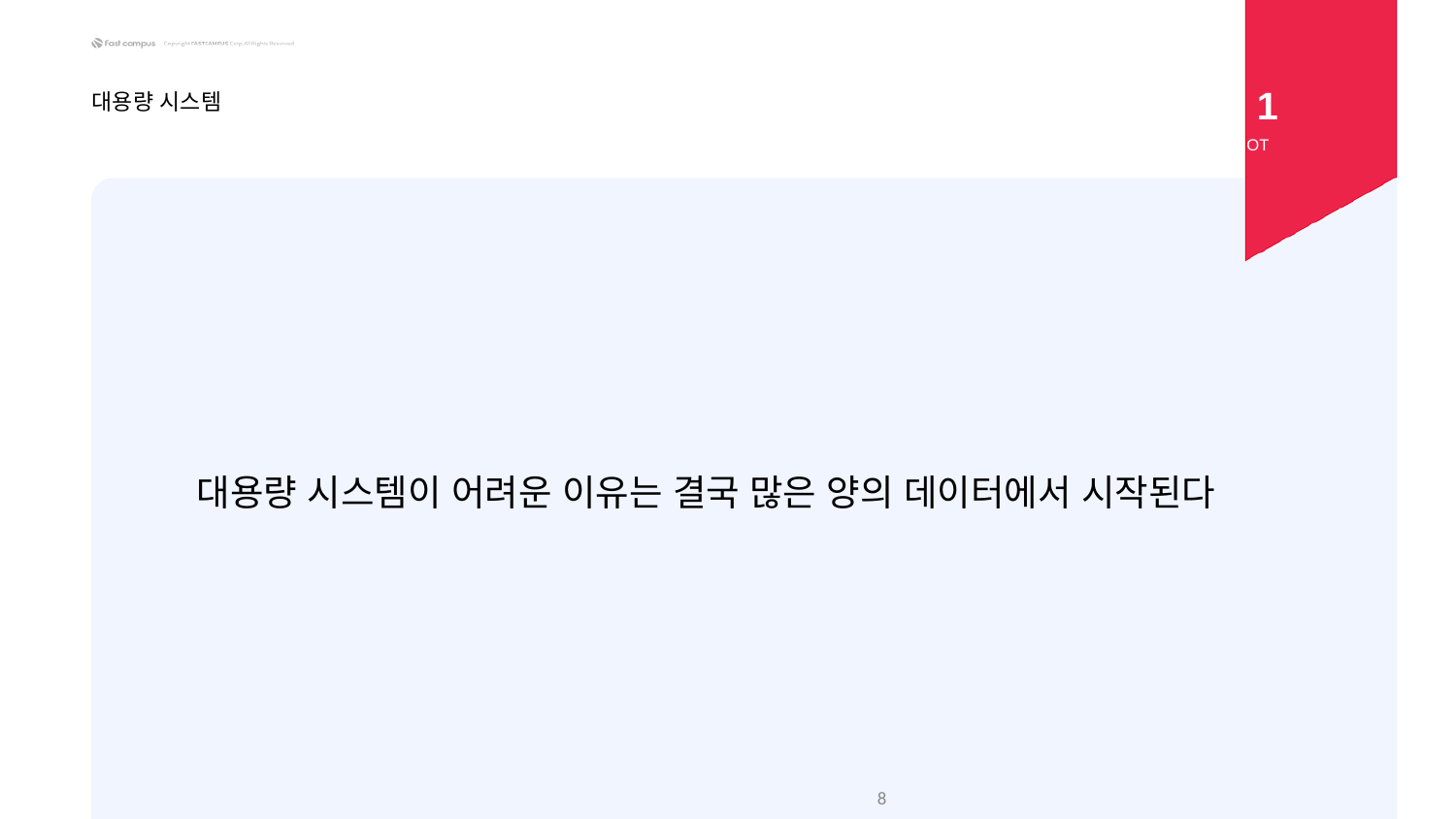

1
대용량 시스템
OT
대용량 시스템이 어려운 이유는 결국 많은 양의 데이터에서 시작된다
8